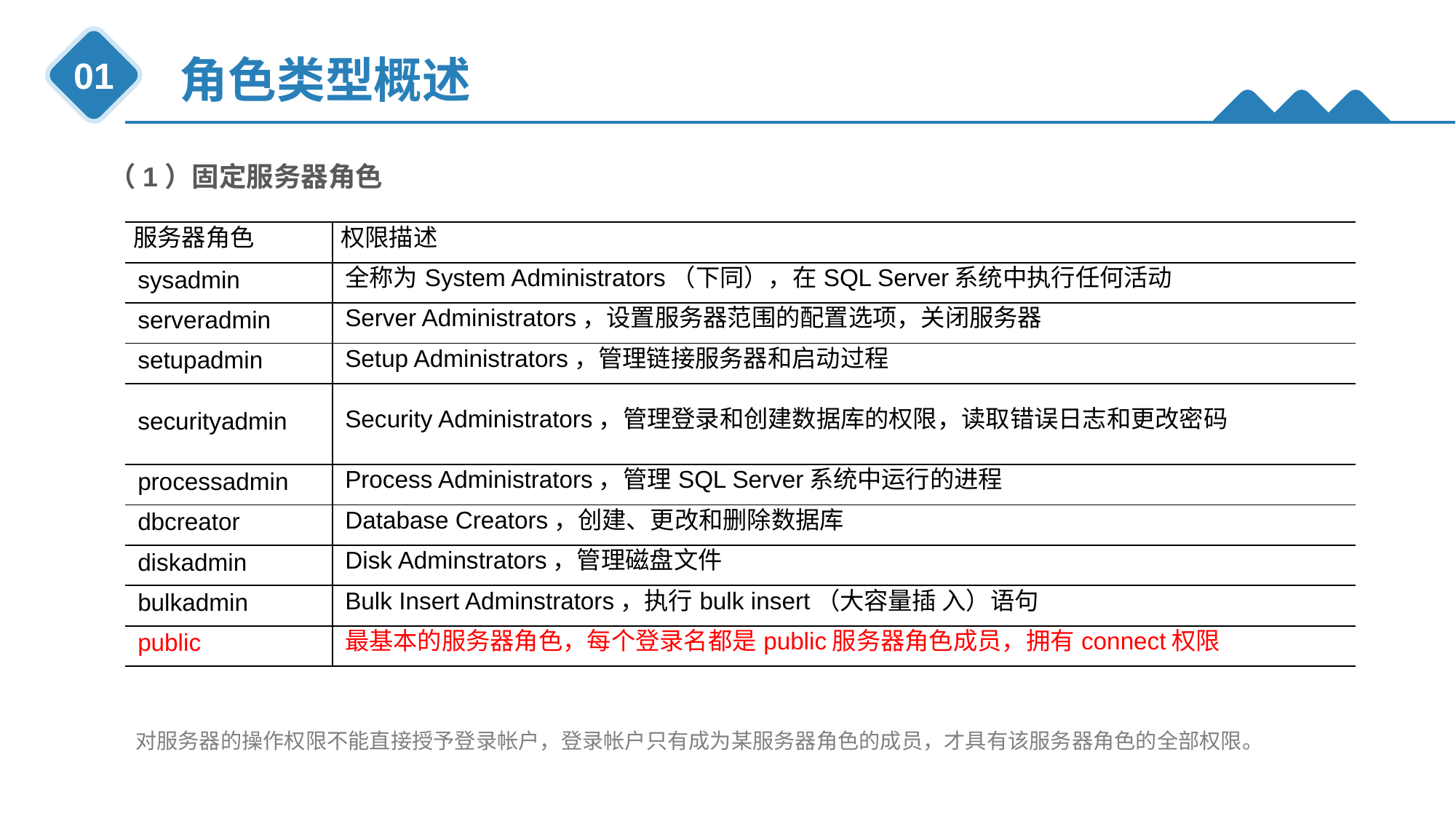

角色类型概述
01

（1）固定服务器角色
| 服务器角色 | 权限描述 |
| --- | --- |
| sysadmin | 全称为System Administrators（下同），在SQL Server系统中执行任何活动 |
| serveradmin | Server Administrators，设置服务器范围的配置选项，关闭服务器 |
| setupadmin | Setup Administrators，管理链接服务器和启动过程 |
| securityadmin | Security Administrators，管理登录和创建数据库的权限，读取错误日志和更改密码 |
| processadmin | Process Administrators，管理SQL Server系统中运行的进程 |
| dbcreator | Database Creators，创建、更改和删除数据库 |
| diskadmin | Disk Adminstrators，管理磁盘文件 |
| bulkadmin | Bulk Insert Adminstrators，执行bulk insert（大容量插 入）语句 |
| public | 最基本的服务器角色，每个登录名都是public服务器角色成员，拥有connect权限 |
对服务器的操作权限不能直接授予登录帐户，登录帐户只有成为某服务器角色的成员，才具有该服务器角色的全部权限。